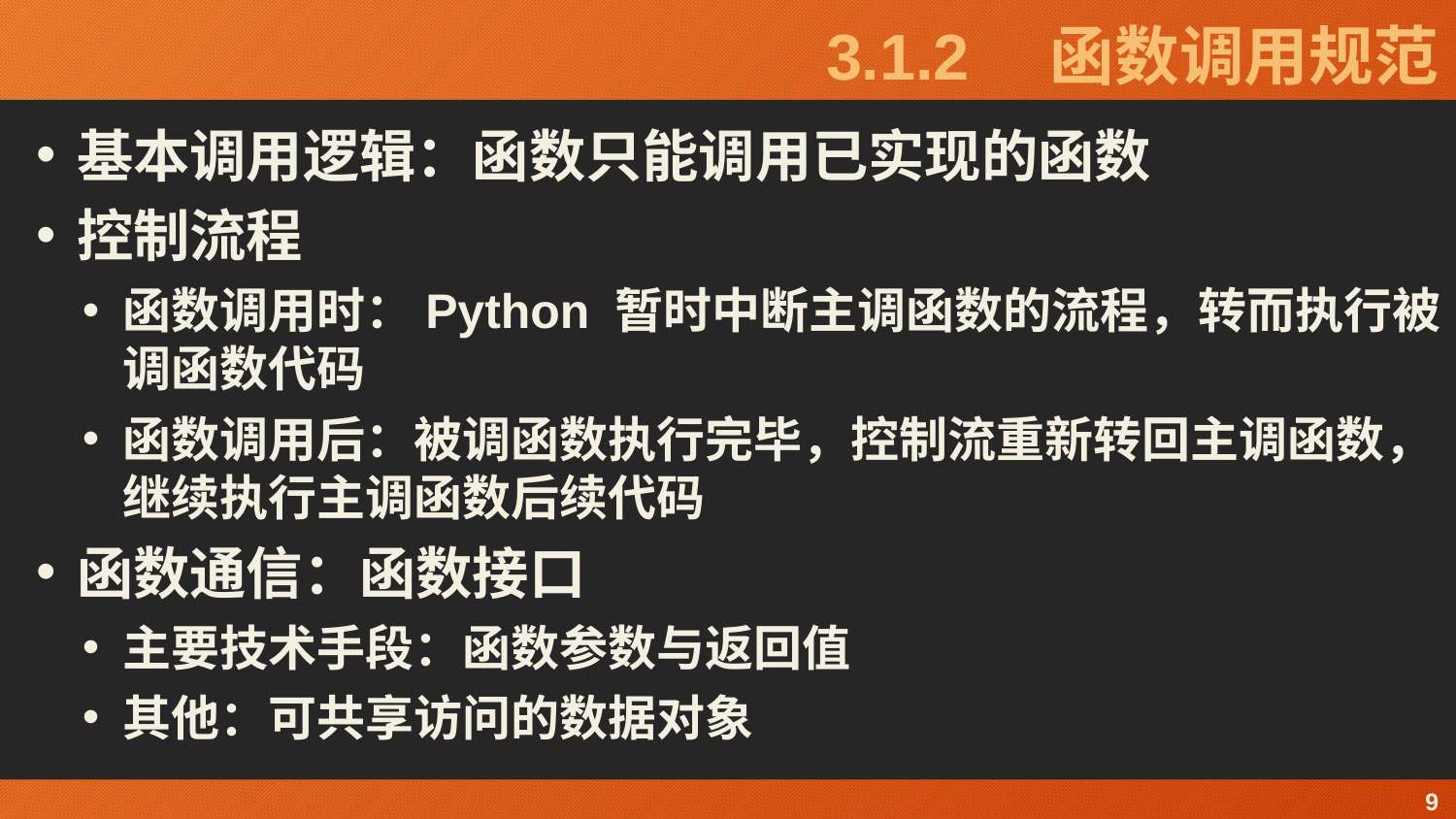

# 3.1.2　函数调用规范
基本调用逻辑：函数只能调用已实现的函数
控制流程
函数调用时：Python 暂时中断主调函数的流程，转而执行被调函数代码
函数调用后：被调函数执行完毕，控制流重新转回主调函数，继续执行主调函数后续代码
函数通信：函数接口
主要技术手段：函数参数与返回值
其他：可共享访问的数据对象
9